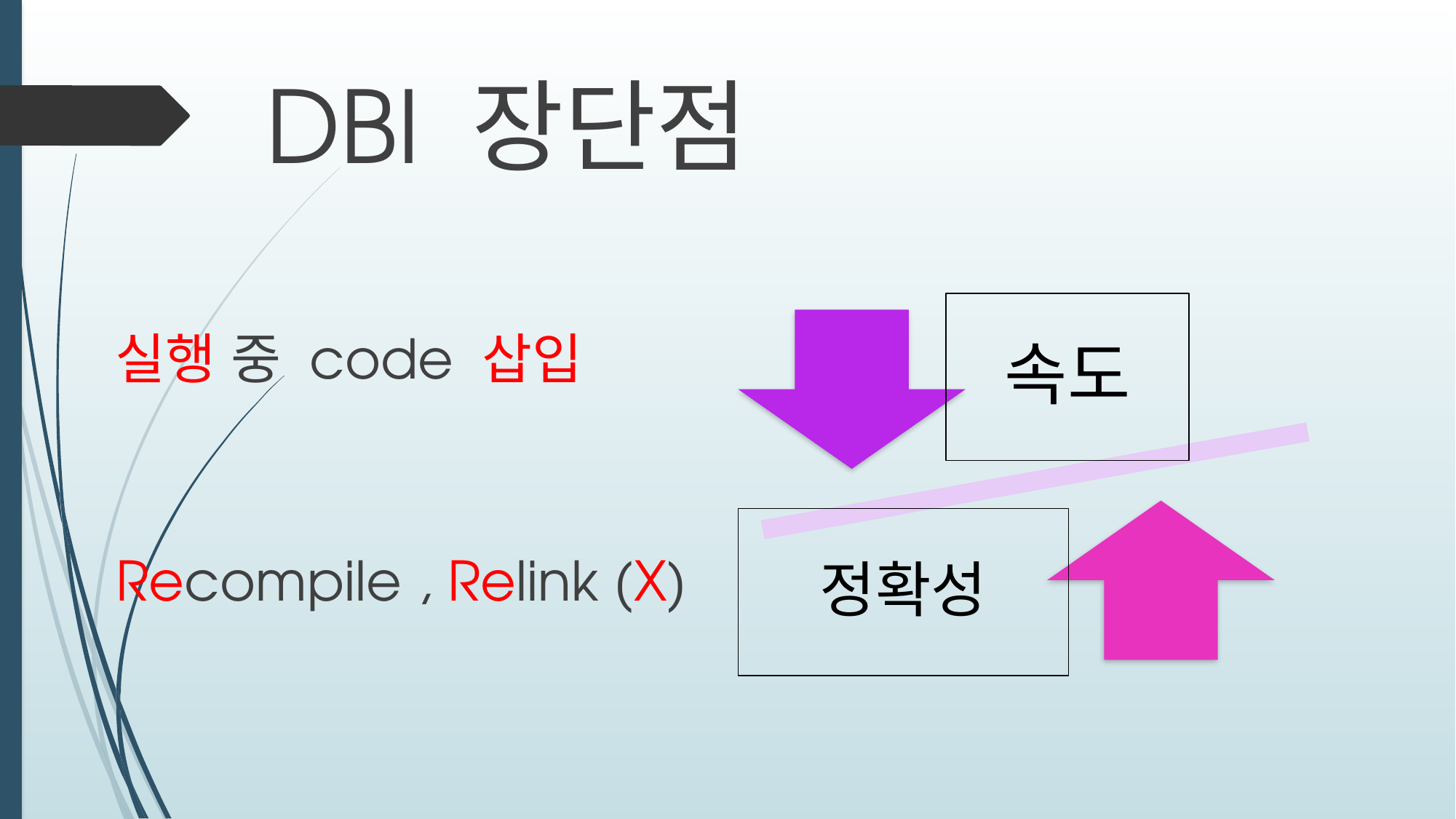

DBI 장단점
속도

실행 중 code 삽입

정확성
Recompile , Relink (X)